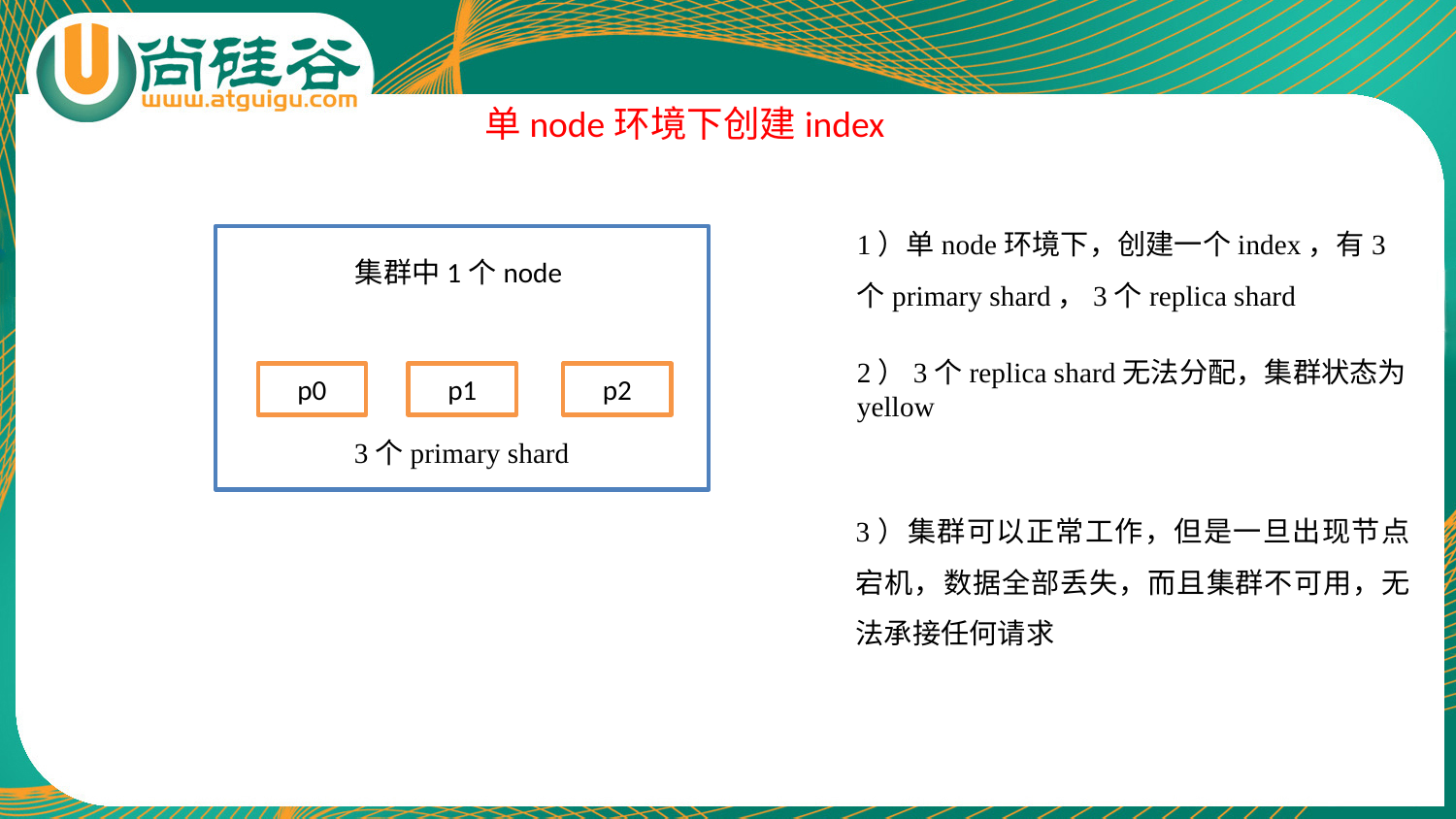

单node环境下创建index
1）单node环境下，创建一个index，有3个primary shard，3个replica shard

集群中1个node
2）3个replica shard无法分配，集群状态为yellow
p0
p1
p2
3个primary shard
3）集群可以正常工作，但是一旦出现节点宕机，数据全部丢失，而且集群不可用，无法承接任何请求